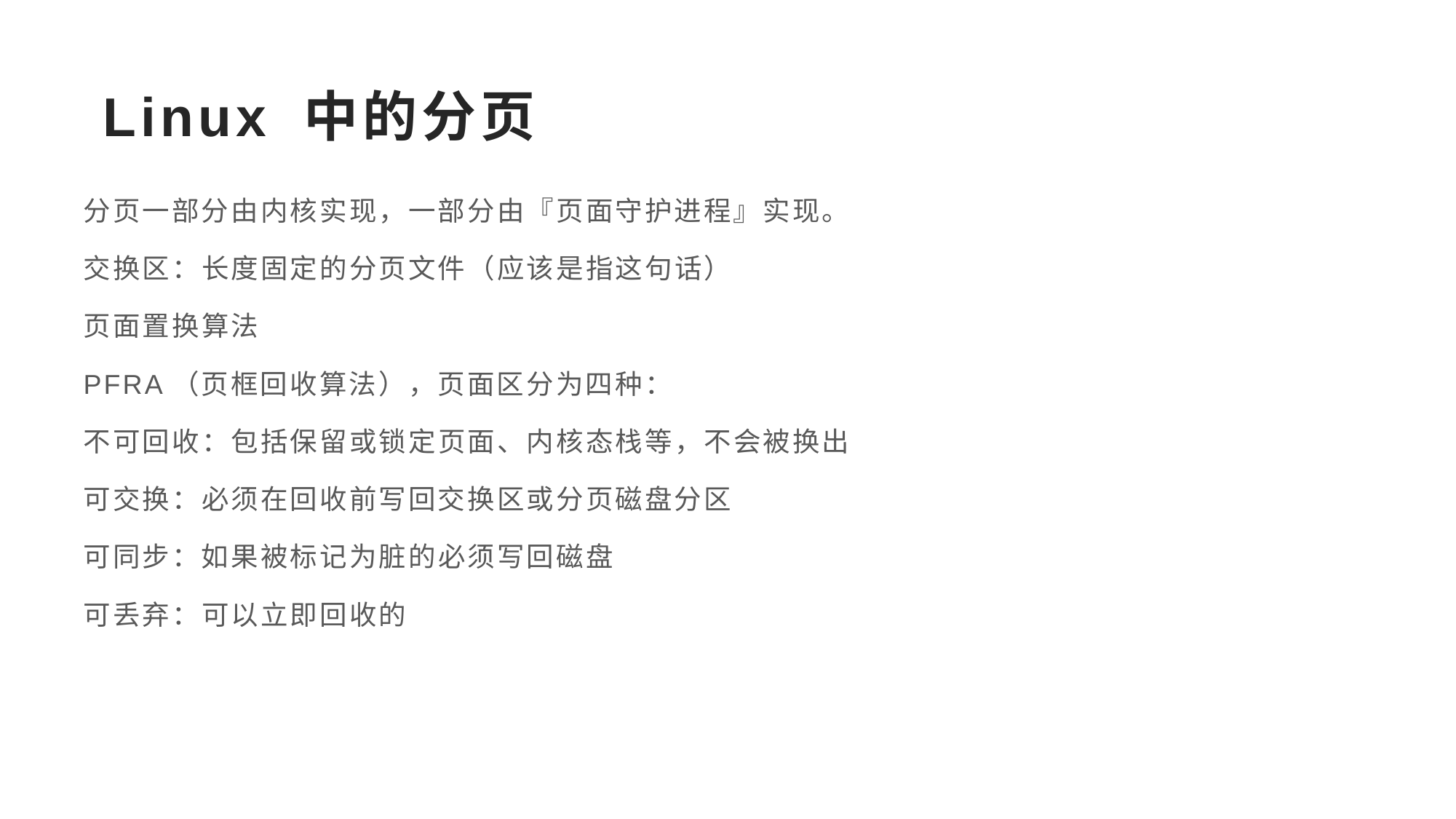

# Linux 中的分页
分页一部分由内核实现，一部分由『页面守护进程』实现。
交换区：长度固定的分页文件（应该是指这句话）
页面置换算法
PFRA（页框回收算法），页面区分为四种：
不可回收：包括保留或锁定页面、内核态栈等，不会被换出
可交换：必须在回收前写回交换区或分页磁盘分区
可同步：如果被标记为脏的必须写回磁盘
可丢弃：可以立即回收的